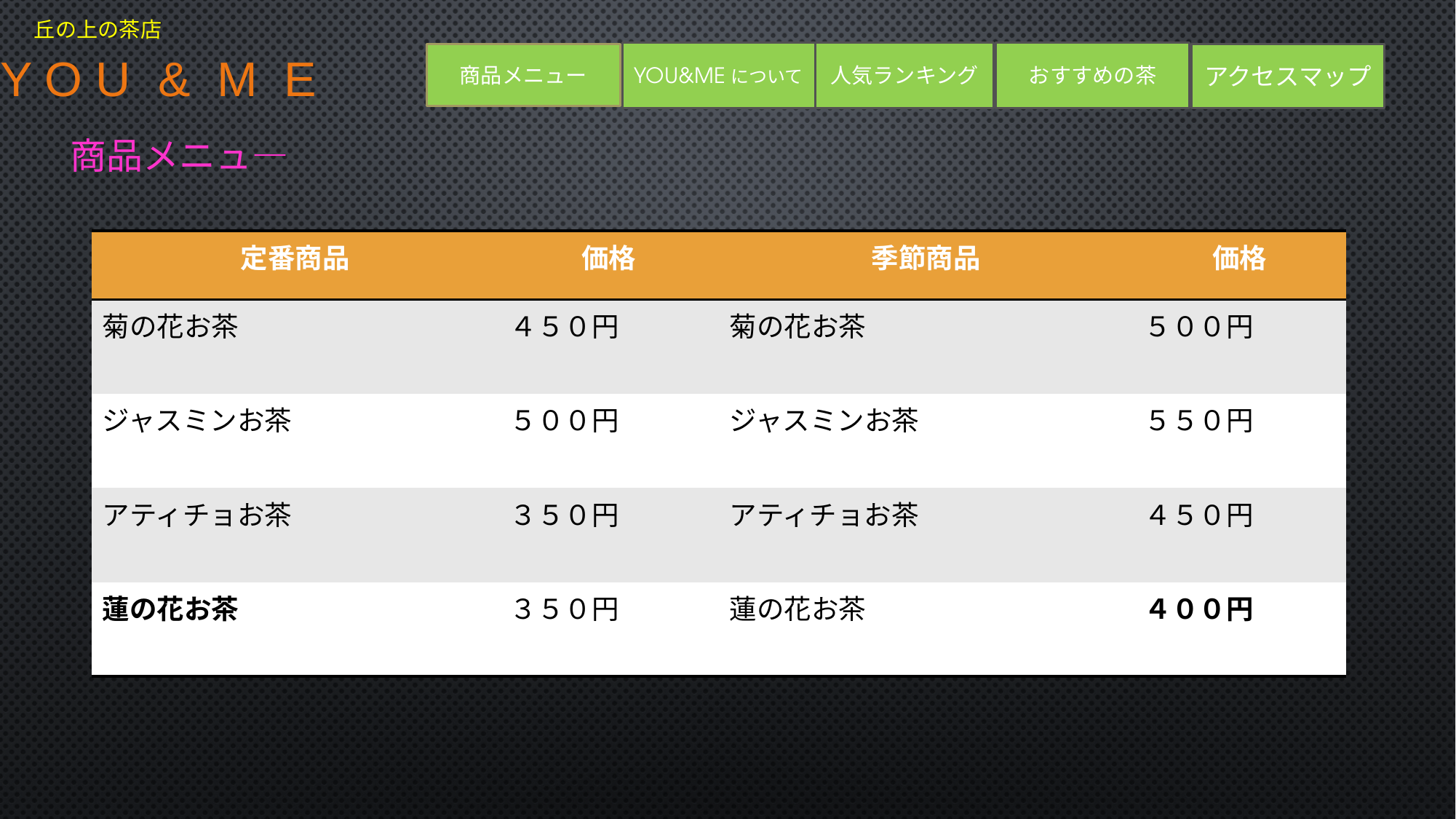

丘の上の茶店
Y O U  &  M  E
YOU&MEについて
人気ランキング
おすすめの茶
商品メニュー
アクセスマップ
商品メニュ―
| 定番商品 | 価格 | 季節商品 | 価格 |
| --- | --- | --- | --- |
| 菊の花お茶 | ４５０円 | 菊の花お茶 | ５００円 |
| ジャスミンお茶 | ５００円 | ジャスミンお茶 | ５５０円 |
| アティチョお茶 | ３５０円 | アティチョお茶 | ４５０円 |
| 蓮の花お茶 | ３５０円 | 蓮の花お茶 | ４００円 |